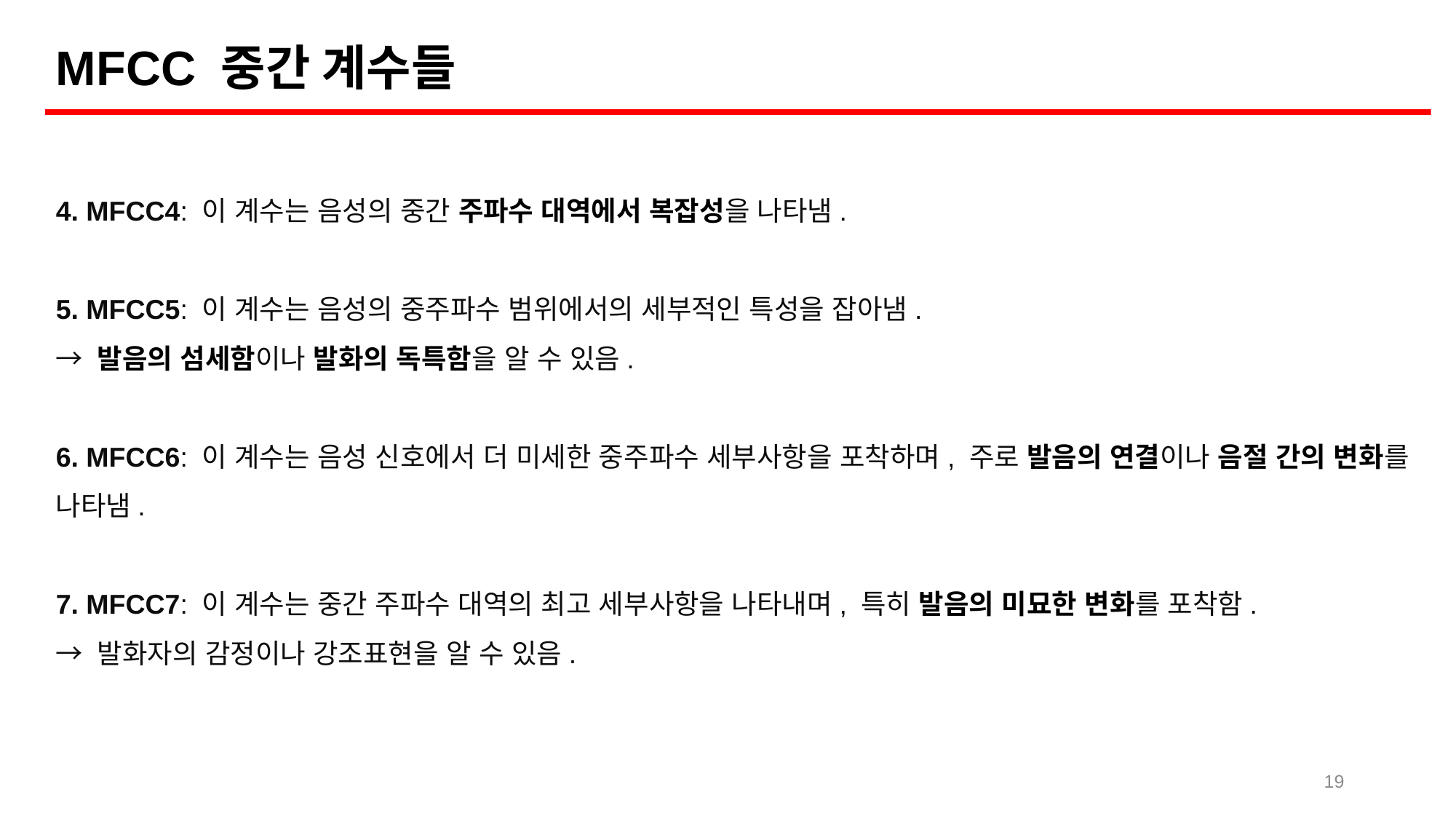

MFCC 중간 계수들

4. MFCC4: 이 계수는 음성의 중간 주파수 대역에서 복잡성을 나타냄.

5. MFCC5: 이 계수는 음성의 중주파수 범위에서의 세부적인 특성을 잡아냄.
→ 발음의 섬세함이나 발화의 독특함을 알 수 있음.

6. MFCC6: 이 계수는 음성 신호에서 더 미세한 중주파수 세부사항을 포착하며, 주로 발음의 연결이나 음절 간의 변화를 나타냄.

7. MFCC7: 이 계수는 중간 주파수 대역의 최고 세부사항을 나타내며, 특히 발음의 미묘한 변화를 포착함.
→ 발화자의 감정이나 강조표현을 알 수 있음.
19